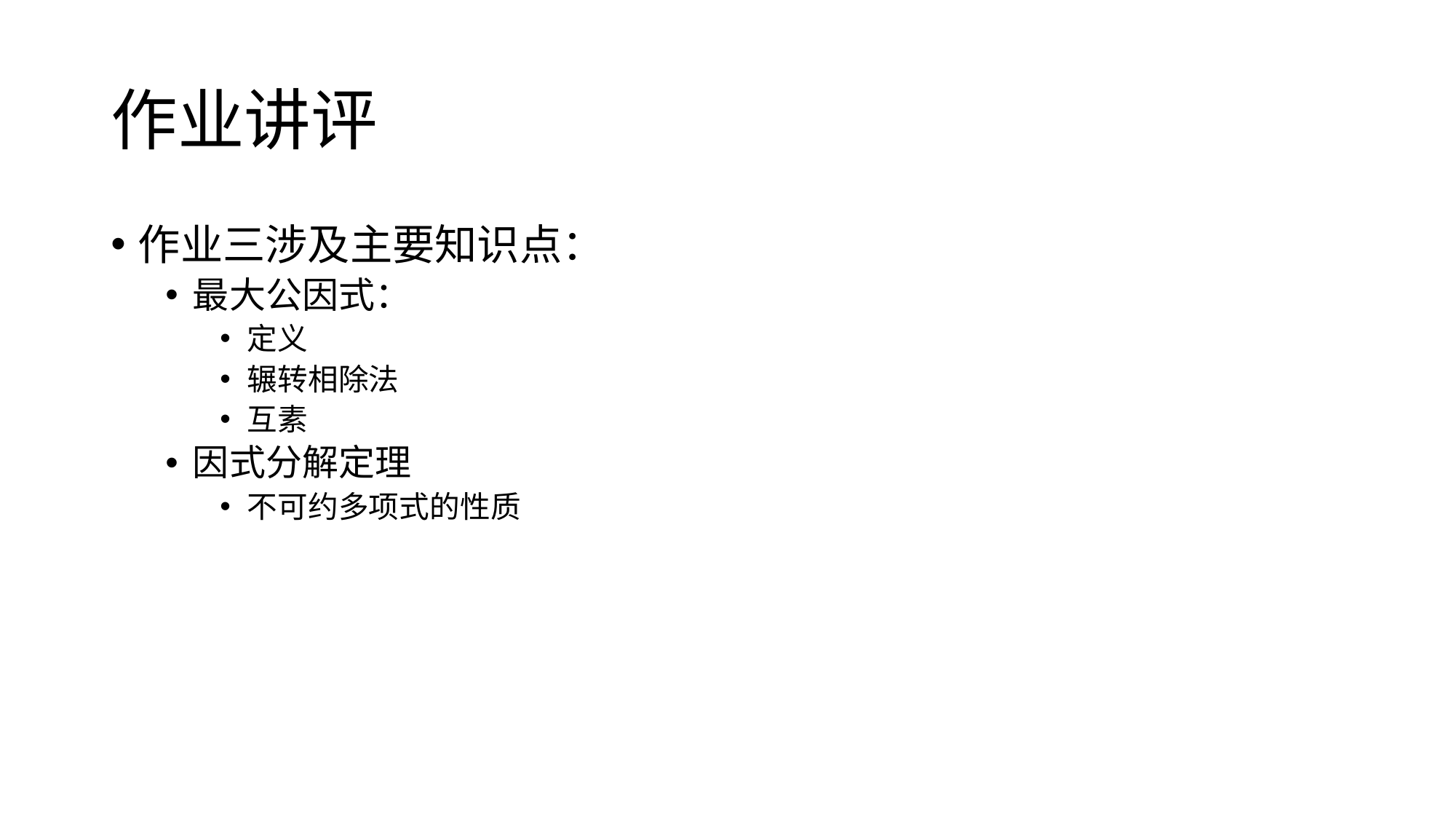

# 作业讲评
作业三涉及主要知识点：
最大公因式：
定义
辗转相除法
互素
因式分解定理
不可约多项式的性质